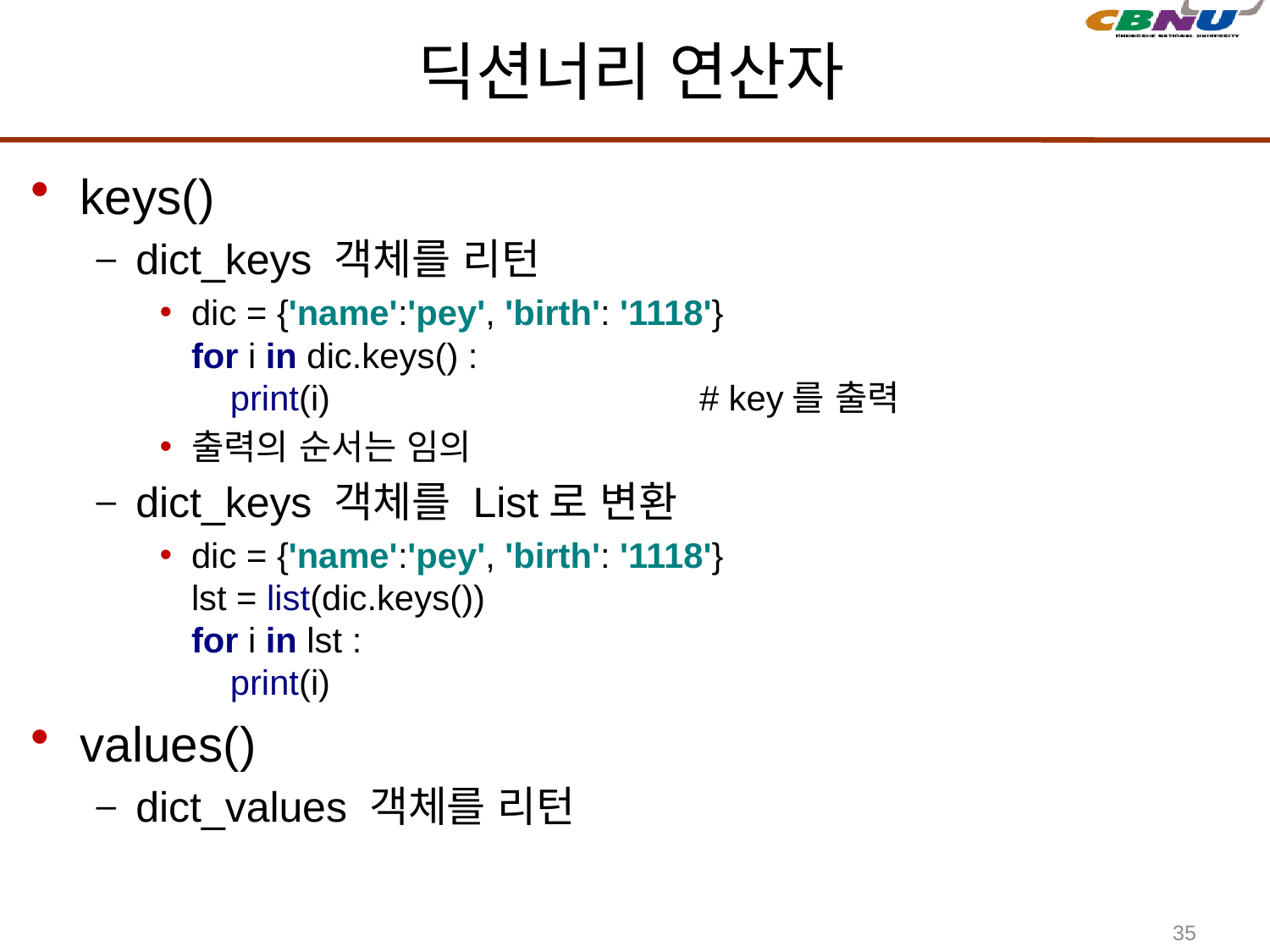

# 딕션너리 연산자
keys()
dict_keys 객체를 리턴
dic = {'name':'pey', 'birth': '1118'}
for i in dic.keys() :
    print(i)			# key를 출력
출력의 순서는 임의
dict_keys 객체를 List로 변환
dic = {'name':'pey', 'birth': '1118'}
lst = list(dic.keys())
for i in lst :
    print(i)
values()
dict_values 객체를 리턴
35